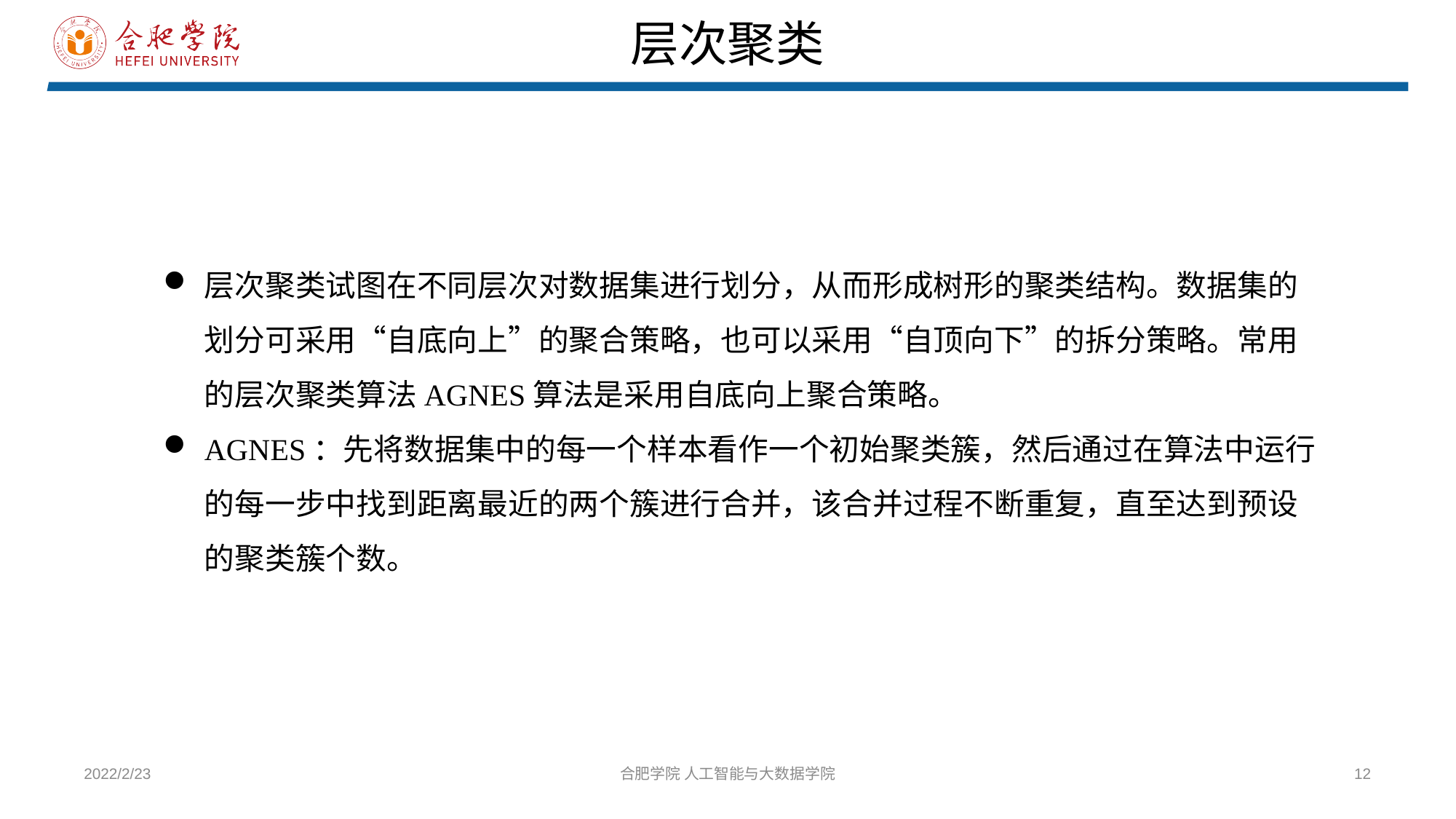

层次聚类
层次聚类试图在不同层次对数据集进行划分，从而形成树形的聚类结构。数据集的划分可采用“自底向上”的聚合策略，也可以采用“自顶向下”的拆分策略。常用的层次聚类算法AGNES算法是采用自底向上聚合策略。
AGNES：先将数据集中的每一个样本看作一个初始聚类簇，然后通过在算法中运行的每一步中找到距离最近的两个簇进行合并，该合并过程不断重复，直至达到预设的聚类簇个数。
2022/2/23
合肥学院 人工智能与大数据学院
12